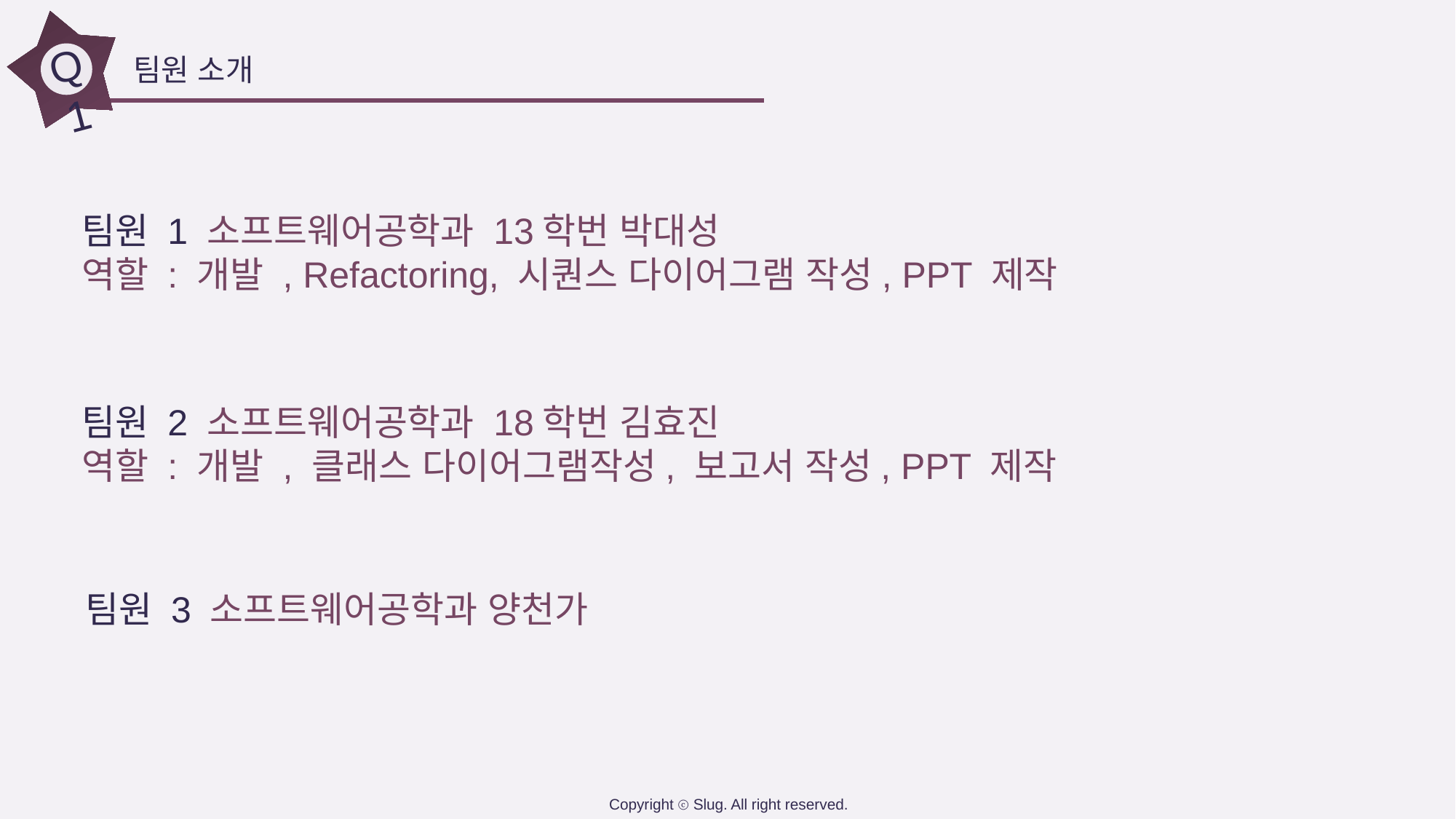

Q1
팀원 소개
팀원 1 소프트웨어공학과 13학번 박대성
역할 : 개발 , Refactoring, 시퀀스 다이어그램 작성, PPT 제작
팀원 2 소프트웨어공학과 18학번 김효진
역할 : 개발 , 클래스 다이어그램작성, 보고서 작성, PPT 제작
팀원 3 소프트웨어공학과 양천가
Copyright ⓒ Slug. All right reserved.